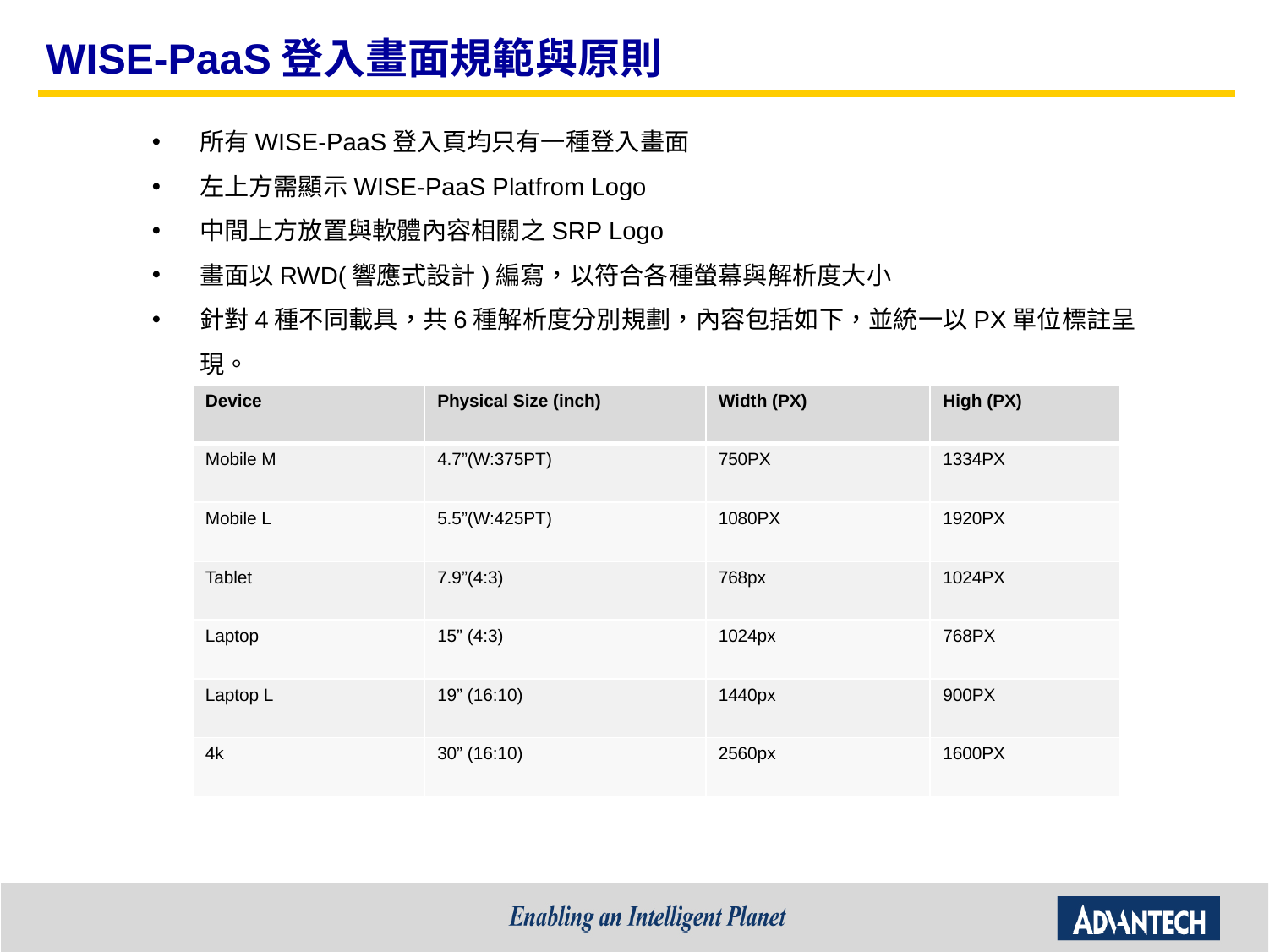

# WISE-PaaS登入畫面規範與原則

所有WISE-PaaS登入頁均只有一種登入畫面
左上方需顯示WISE-PaaS Platfrom Logo
中間上方放置與軟體內容相關之SRP Logo
畫面以RWD(響應式設計)編寫，以符合各種螢幕與解析度大小
針對4種不同載具，共6種解析度分別規劃，內容包括如下，並統一以PX單位標註呈現。
| Device | Physical Size (inch) | Width (PX) | High (PX) |
| --- | --- | --- | --- |
| Mobile M | 4.7”(W:375PT) | 750PX | 1334PX |
| Mobile L | 5.5”(W:425PT) | 1080PX | 1920PX |
| Tablet | 7.9”(4:3) | 768px | 1024PX |
| Laptop | 15” (4:3) | 1024px | 768PX |
| Laptop L | 19” (16:10) | 1440px | 900PX |
| 4k | 30” (16:10) | 2560px | 1600PX |